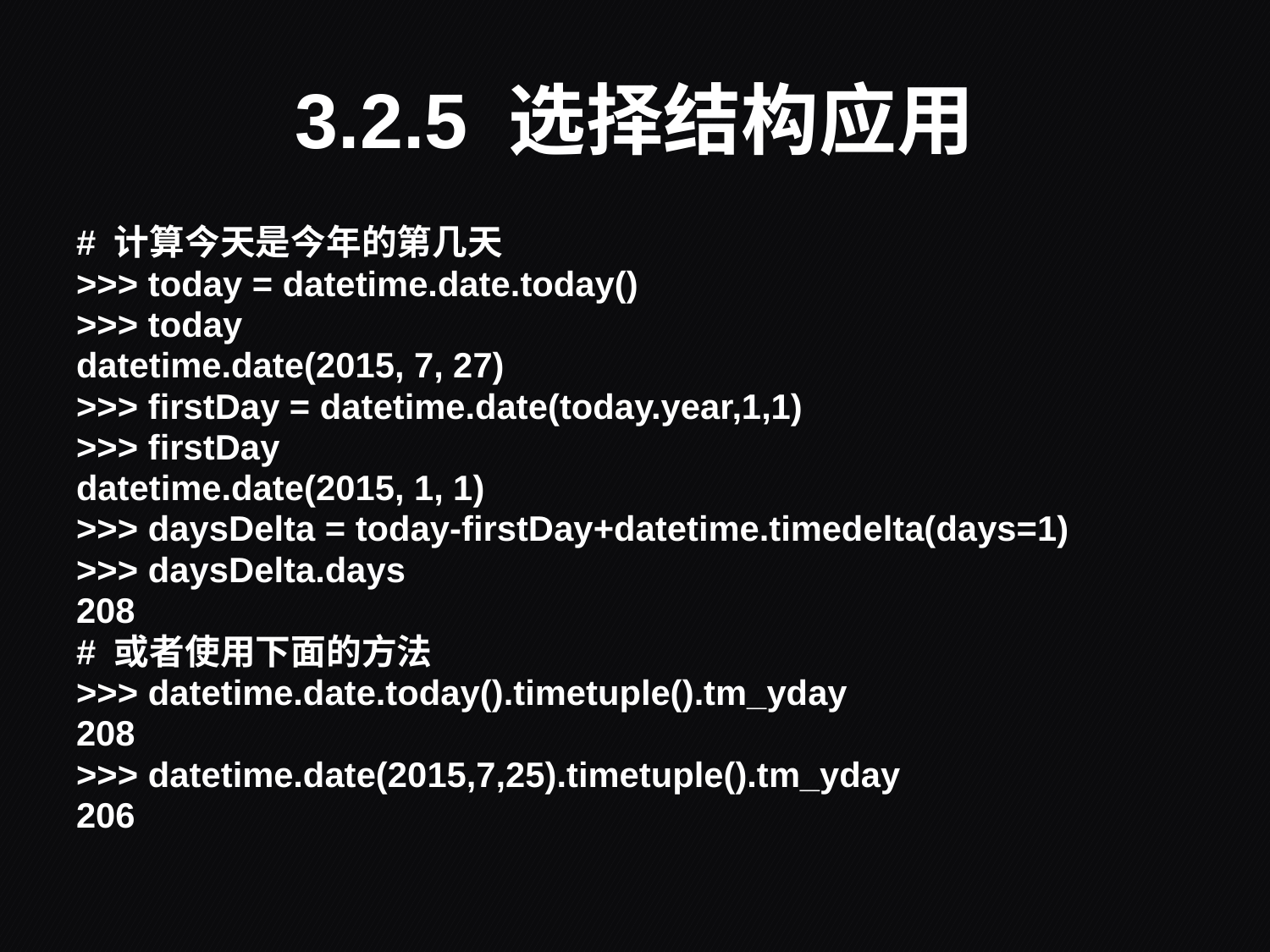

# 3.2.5 选择结构应用
# 计算今天是今年的第几天
>>> today = datetime.date.today()
>>> today
datetime.date(2015, 7, 27)
>>> firstDay = datetime.date(today.year,1,1)
>>> firstDay
datetime.date(2015, 1, 1)
>>> daysDelta = today-firstDay+datetime.timedelta(days=1)
>>> daysDelta.days
208
# 或者使用下面的方法
>>> datetime.date.today().timetuple().tm_yday
208
>>> datetime.date(2015,7,25).timetuple().tm_yday
206